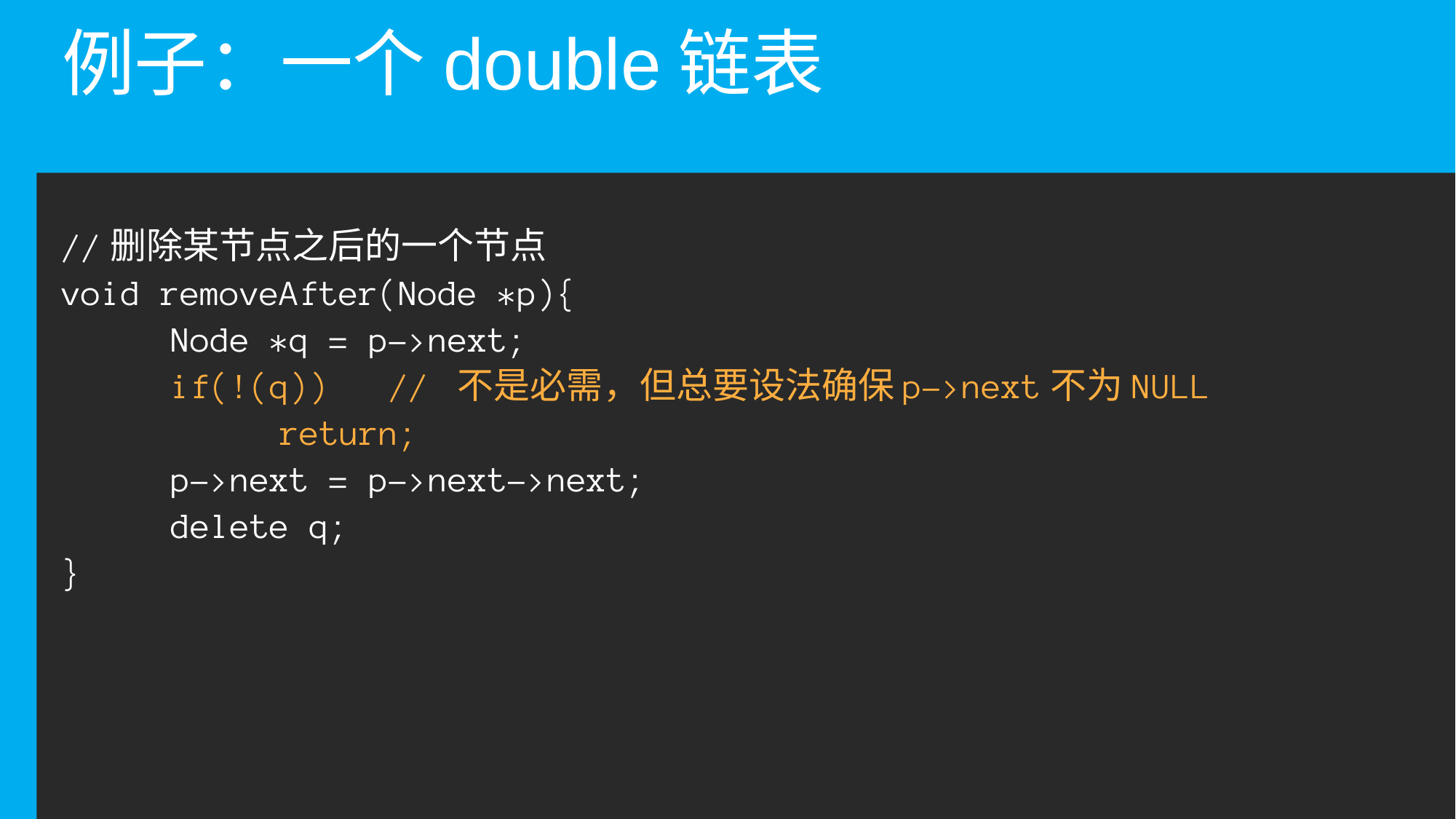

# 例子：一个double链表
//删除某节点之后的一个节点
void removeAfter(Node *p){
	Node *q = p->next;
	if(!(q))	// 不是必需，但总要设法确保p->next不为NULL
		return;
	p->next = p->next->next;
	delete q;
}